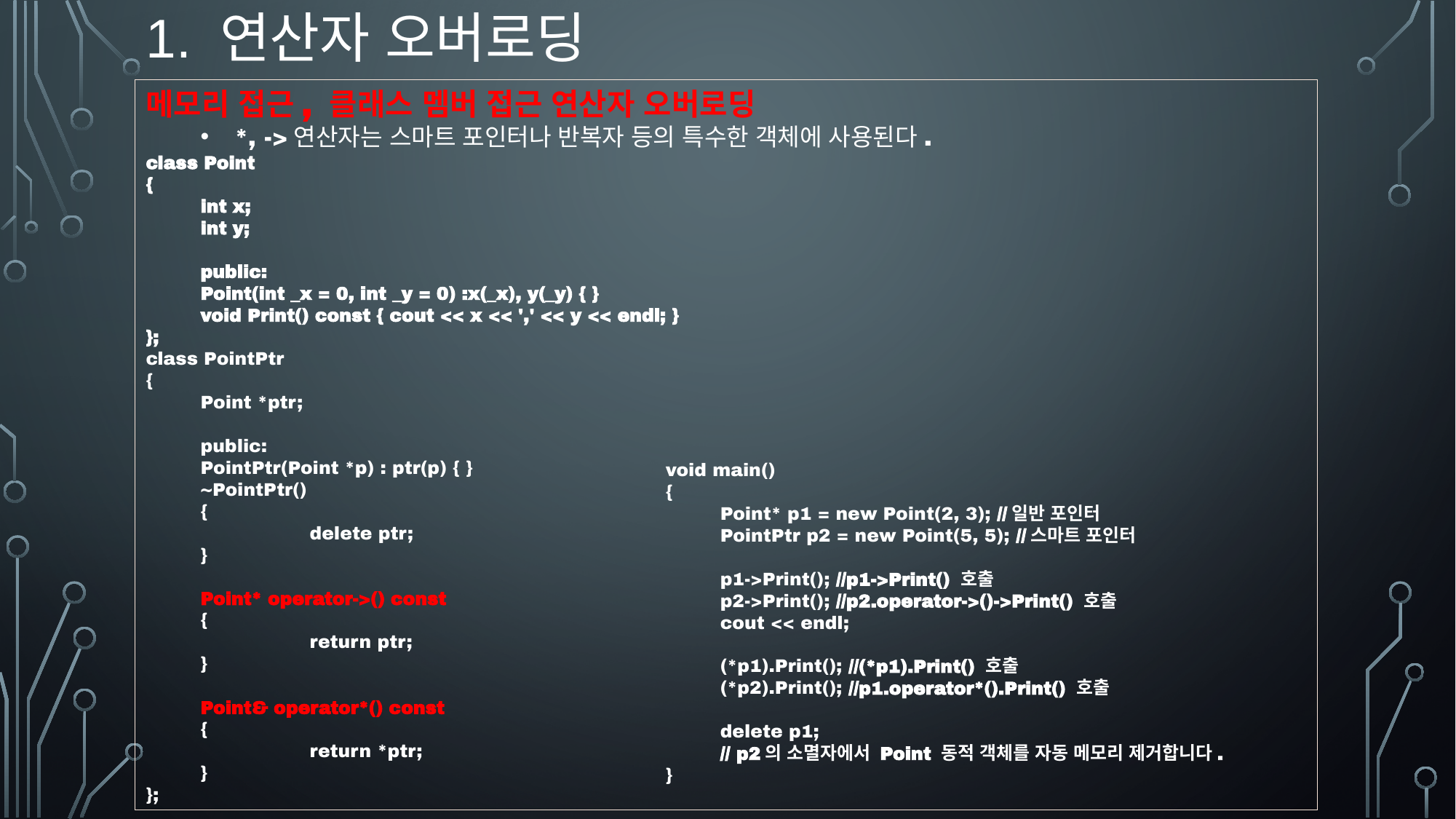

# 1. 연산자 오버로딩
메모리 접근, 클래스 멤버 접근 연산자 오버로딩
*, ->연산자는 스마트 포인터나 반복자 등의 특수한 객체에 사용된다.
class Point
{
int x;
int y;

public:
Point(int _x = 0, int _y = 0) :x(_x), y(_y) { }
void Print() const { cout << x << ',' << y << endl; }
};
class PointPtr
{
Point *ptr;

public:
PointPtr(Point *p) : ptr(p) { }
~PointPtr()
{
	delete ptr;
}

Point* operator->() const
{
	return ptr;
}

Point& operator*() const
{
	return *ptr;
}
};
void main()
{
Point* p1 = new Point(2, 3); //일반 포인터
PointPtr p2 = new Point(5, 5); //스마트 포인터

p1->Print(); //p1->Print() 호출
p2->Print(); //p2.operator->()->Print() 호출
cout << endl;

(*p1).Print(); //(*p1).Print() 호출
(*p2).Print(); //p1.operator*().Print() 호출

delete p1;
// p2의 소멸자에서 Point 동적 객체를 자동 메모리 제거합니다.
}